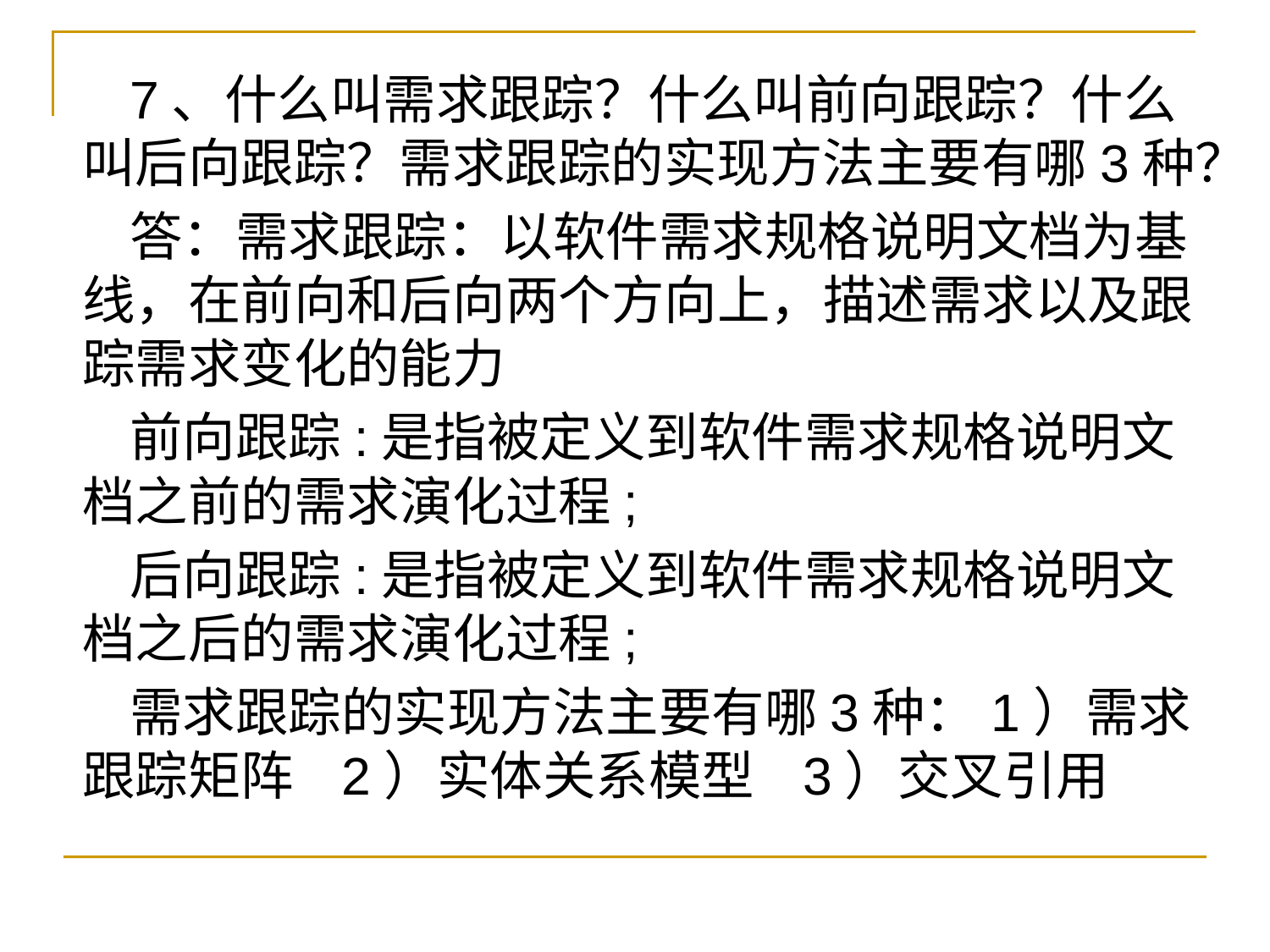

7、什么叫需求跟踪？什么叫前向跟踪？什么叫后向跟踪？需求跟踪的实现方法主要有哪3种？
答：需求跟踪：以软件需求规格说明文档为基线，在前向和后向两个方向上，描述需求以及跟踪需求变化的能力
前向跟踪:是指被定义到软件需求规格说明文档之前的需求演化过程;
后向跟踪:是指被定义到软件需求规格说明文档之后的需求演化过程;
需求跟踪的实现方法主要有哪3种：1）需求跟踪矩阵   2）实体关系模型   3）交叉引用